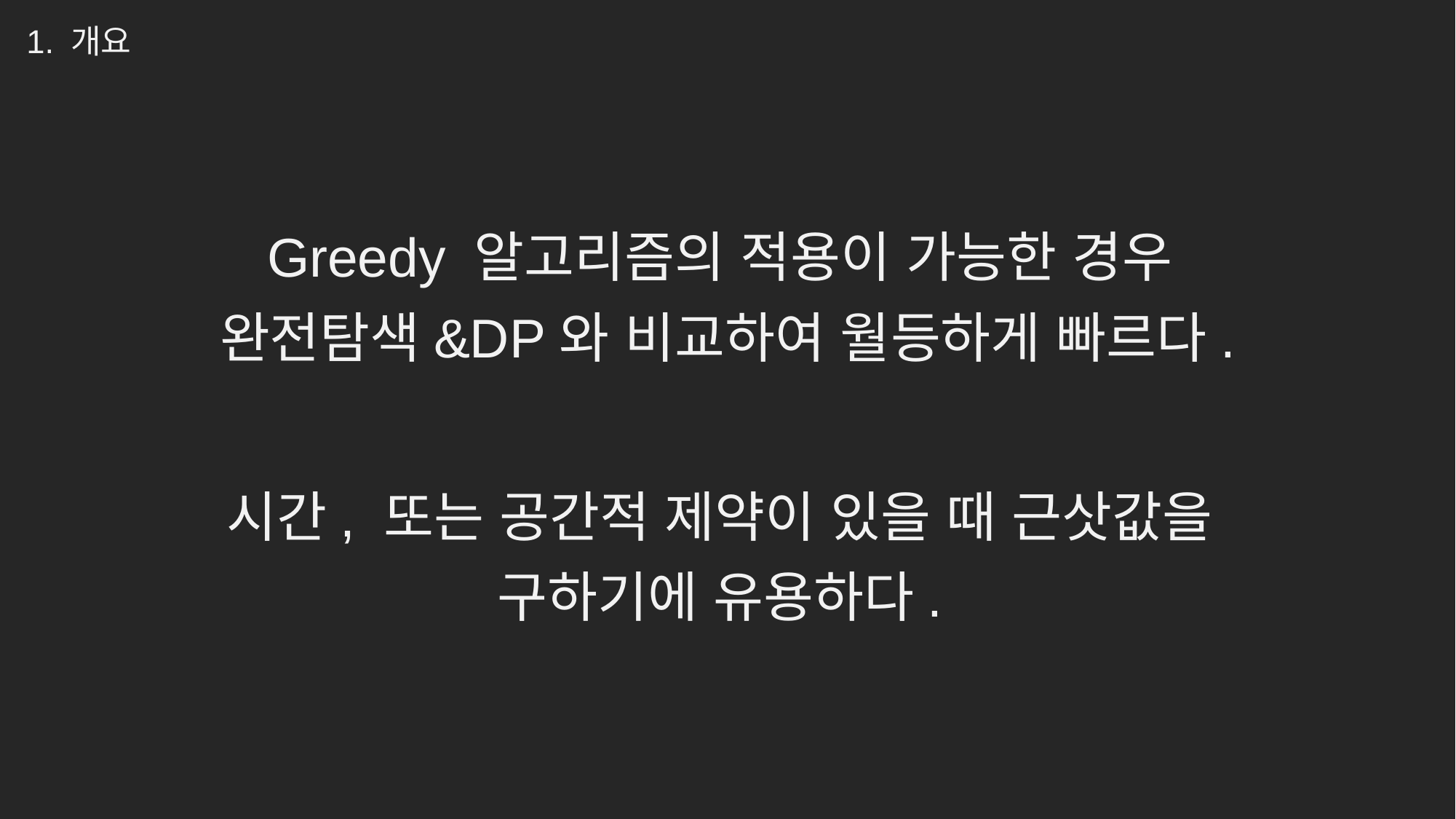

1. 개요
Greedy 알고리즘의 적용이 가능한 경우
완전탐색&DP와 비교하여 월등하게 빠르다.
시간, 또는 공간적 제약이 있을 때 근삿값을
구하기에 유용하다.